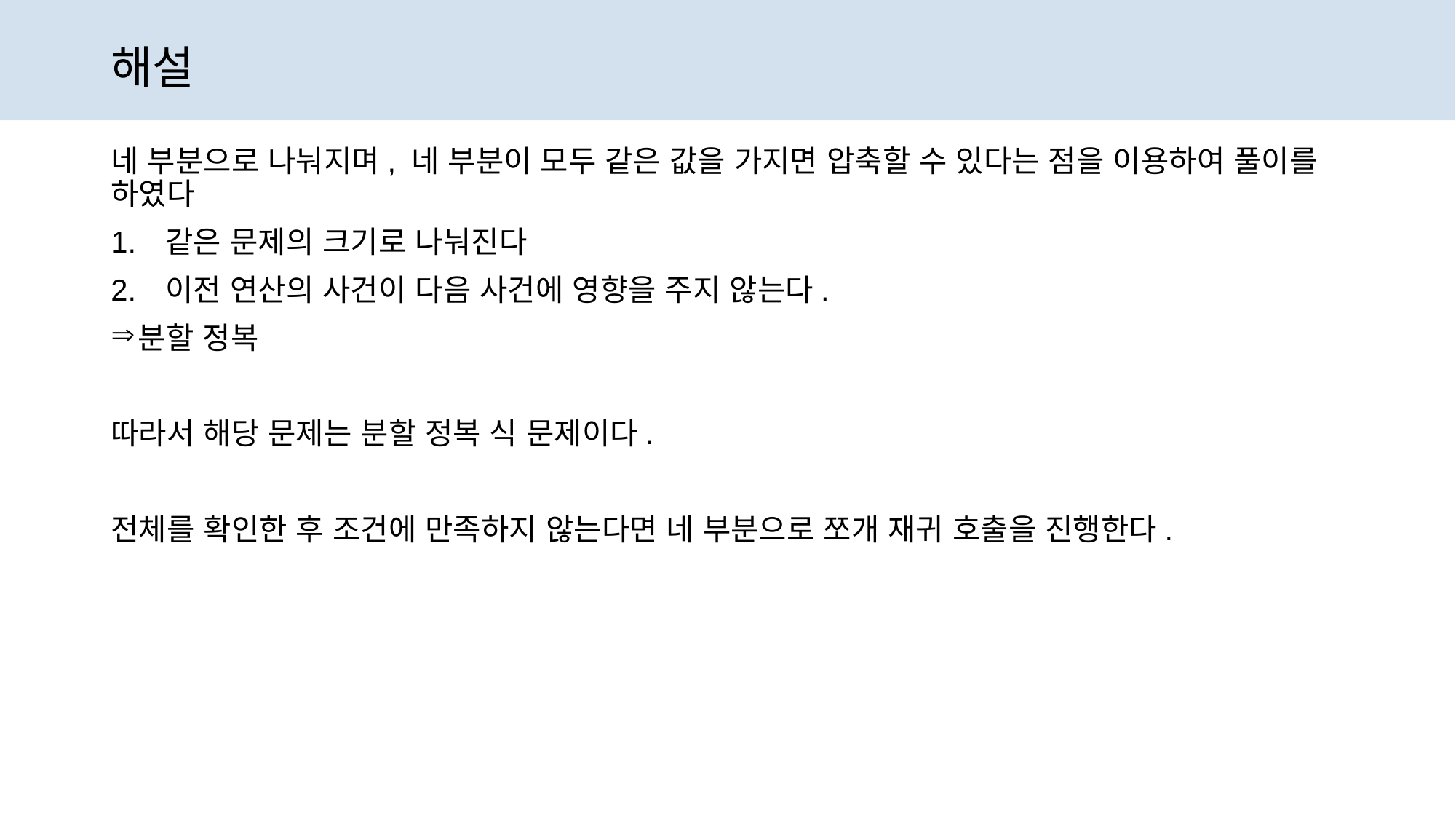

# 해설
네 부분으로 나눠지며, 네 부분이 모두 같은 값을 가지면 압축할 수 있다는 점을 이용하여 풀이를 하였다
같은 문제의 크기로 나눠진다
이전 연산의 사건이 다음 사건에 영향을 주지 않는다.
분할 정복

따라서 해당 문제는 분할 정복 식 문제이다.

전체를 확인한 후 조건에 만족하지 않는다면 네 부분으로 쪼개 재귀 호출을 진행한다.